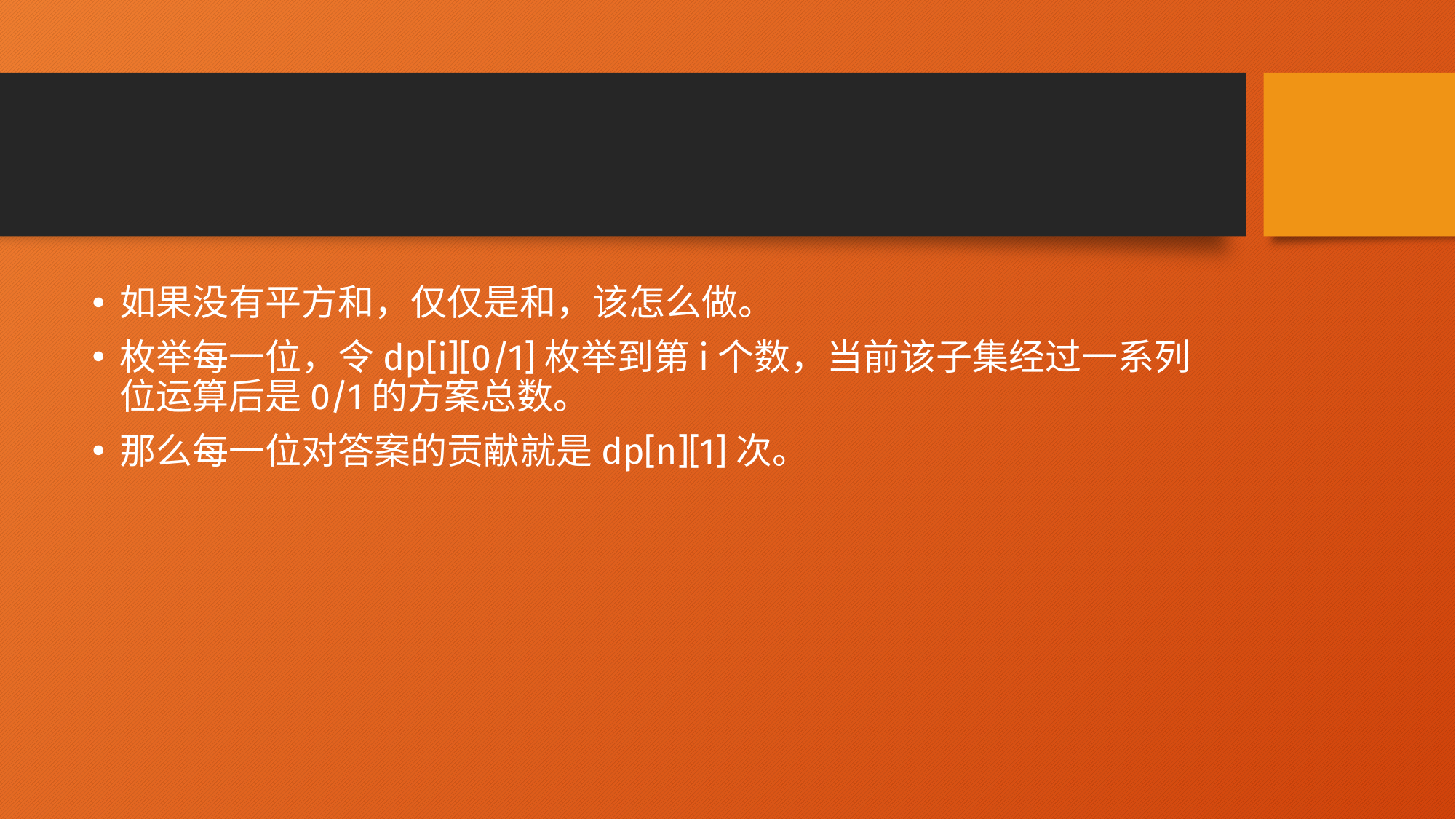

#
如果没有平方和，仅仅是和，该怎么做。
枚举每一位，令dp[i][0/1]枚举到第i个数，当前该子集经过一系列位运算后是0/1的方案总数。
那么每一位对答案的贡献就是dp[n][1]次。